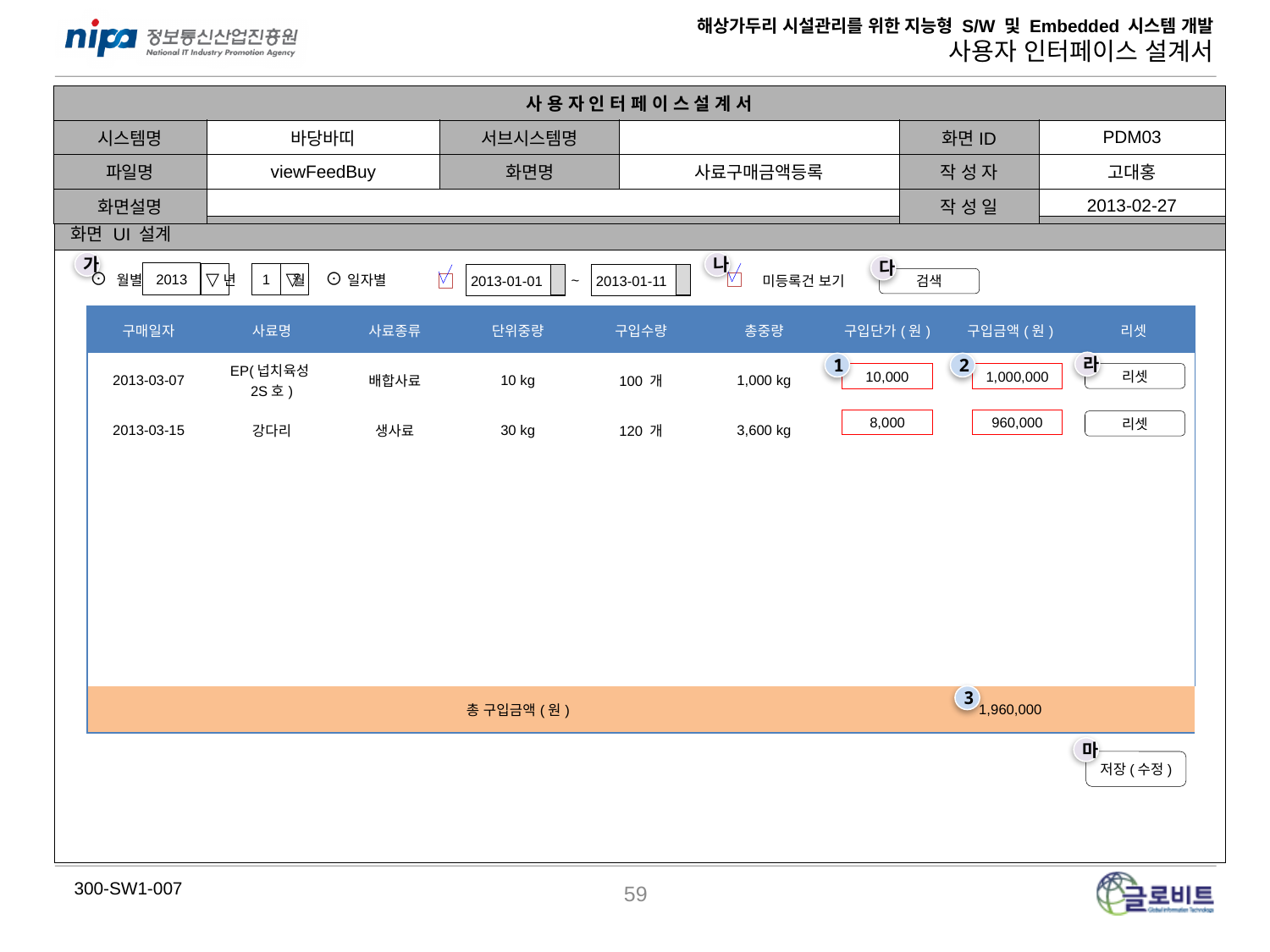

| 사 용 자 인 터 페 이 스 설 계 서 |  |  |  |  |  |
| --- | --- | --- | --- | --- | --- |
| 시스템명 | 바당바띠 | 서브시스템명 |  | 화면ID | PDM03 |
| 파일명 | viewFeedBuy | 화면명 | 사료구매금액등록 | 작 성 자 | 고대홍 |
| 화면설명 |  |  |  | 작 성 일 | 2013-02-27 |
| 화면 UI 설계 |
| --- |
|  |
가
나
다
▽
▽
⊙ 월별                    년              월     ⊙ 일자별

2013
1
~

2013-01-01

2013-01-11

미등록건 보기
검색
| 구매일자 | 사료명 | 사료종류 | 단위중량 | 구입수량 | 총중량 | 구입단가(원) | 구입금액(원) | 리셋 |
| --- | --- | --- | --- | --- | --- | --- | --- | --- |
| 2013-03-07 | EP(넙치육성2S호) | 배합사료 | 10 kg | 100 개 | 1,000 kg |  |  |  |
| 2013-03-15 | 강다리 | 생사료 | 30 kg | 120 개 | 3,600 kg |  |  |  |
|  |  |  |  |  |  |  |  |  |
|  |  |  |  |  |  |  |  |  |
|  |  |  |  |  |  |  |  |  |
|  |  |  |  |  |  |  |  |  |
|  |  |  |  |  |  |  |  |  |
| 총 구입금액(원) |  |  |  |  |  |  | 1,960,000 |  |
라
1
2
10,000
1,000,000
리셋
8,000
960,000
리셋
3
마
저장(수정)